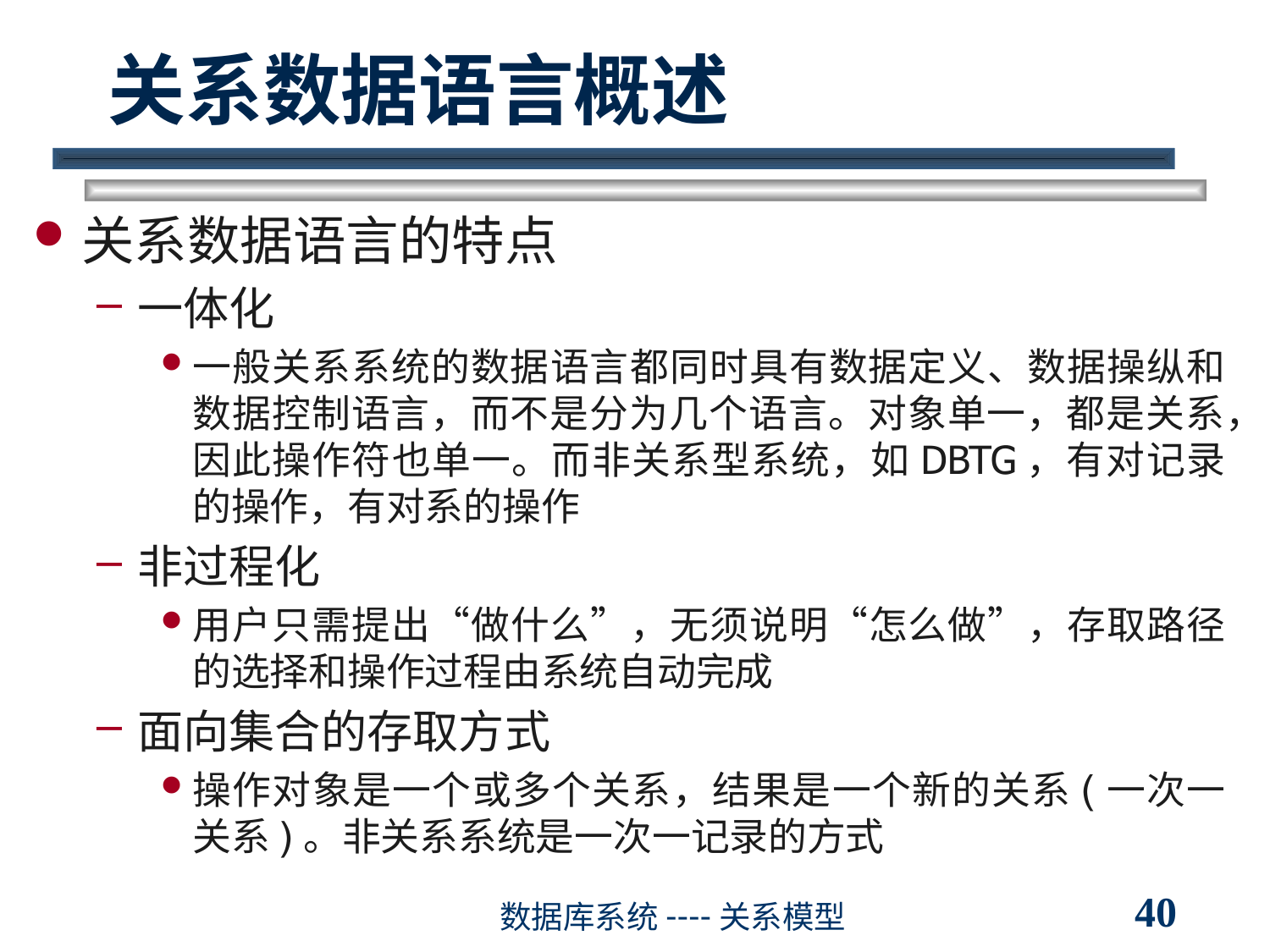

# 关系数据语言概述
关系数据语言的特点
一体化
一般关系系统的数据语言都同时具有数据定义、数据操纵和数据控制语言，而不是分为几个语言。对象单一，都是关系，因此操作符也单一。而非关系型系统，如DBTG，有对记录的操作，有对系的操作
非过程化
用户只需提出“做什么”，无须说明“怎么做”，存取路径的选择和操作过程由系统自动完成
面向集合的存取方式
操作对象是一个或多个关系，结果是一个新的关系(一次一关系)。非关系系统是一次一记录的方式
40
数据库系统----关系模型